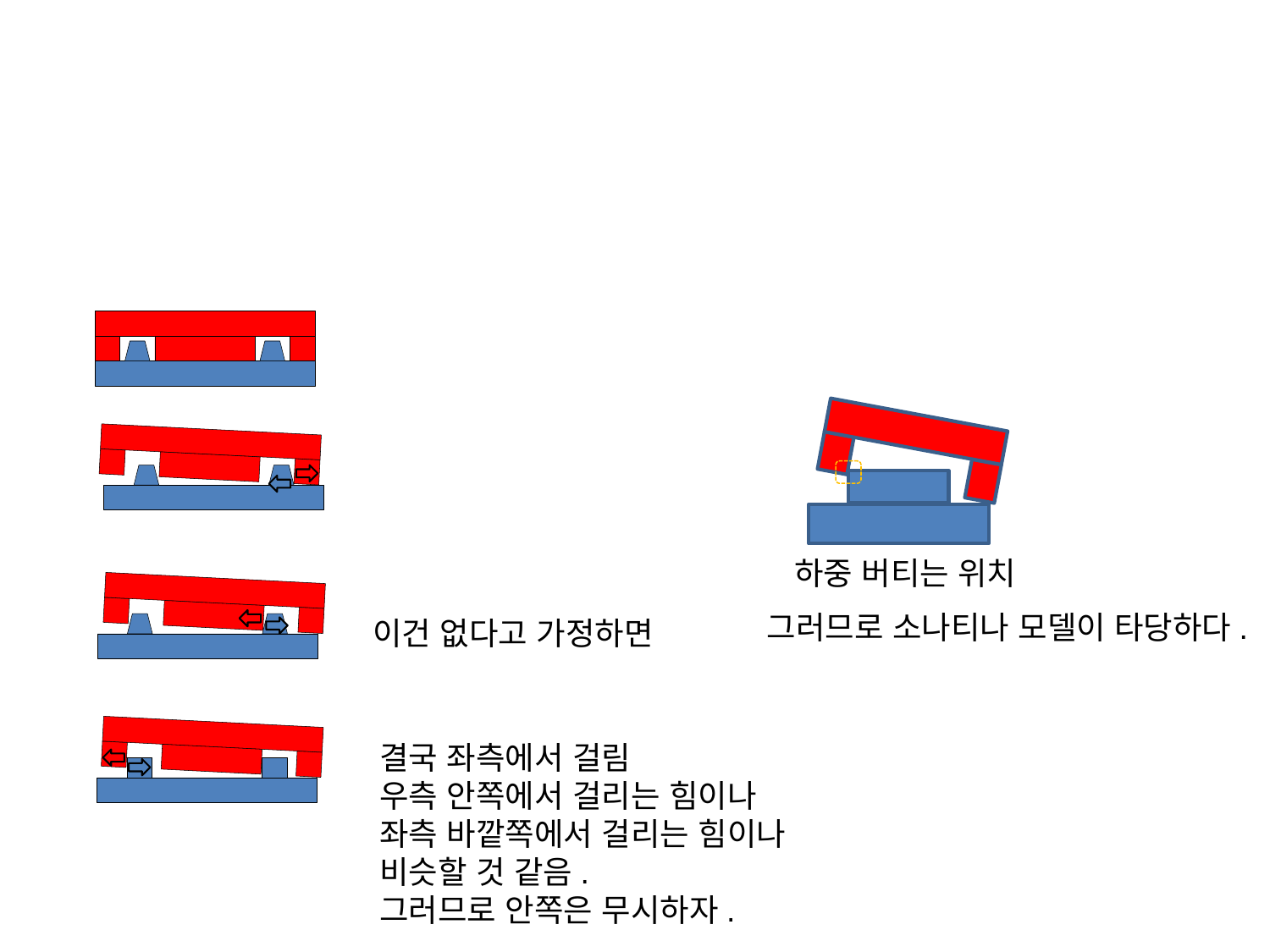

#

하중 버티는 위치

그러므로 소나티나 모델이 타당하다.
이건 없다고 가정하면

결국 좌측에서 걸림
우측 안쪽에서 걸리는 힘이나
좌측 바깥쪽에서 걸리는 힘이나
비슷할 것 같음.
그러므로 안쪽은 무시하자.